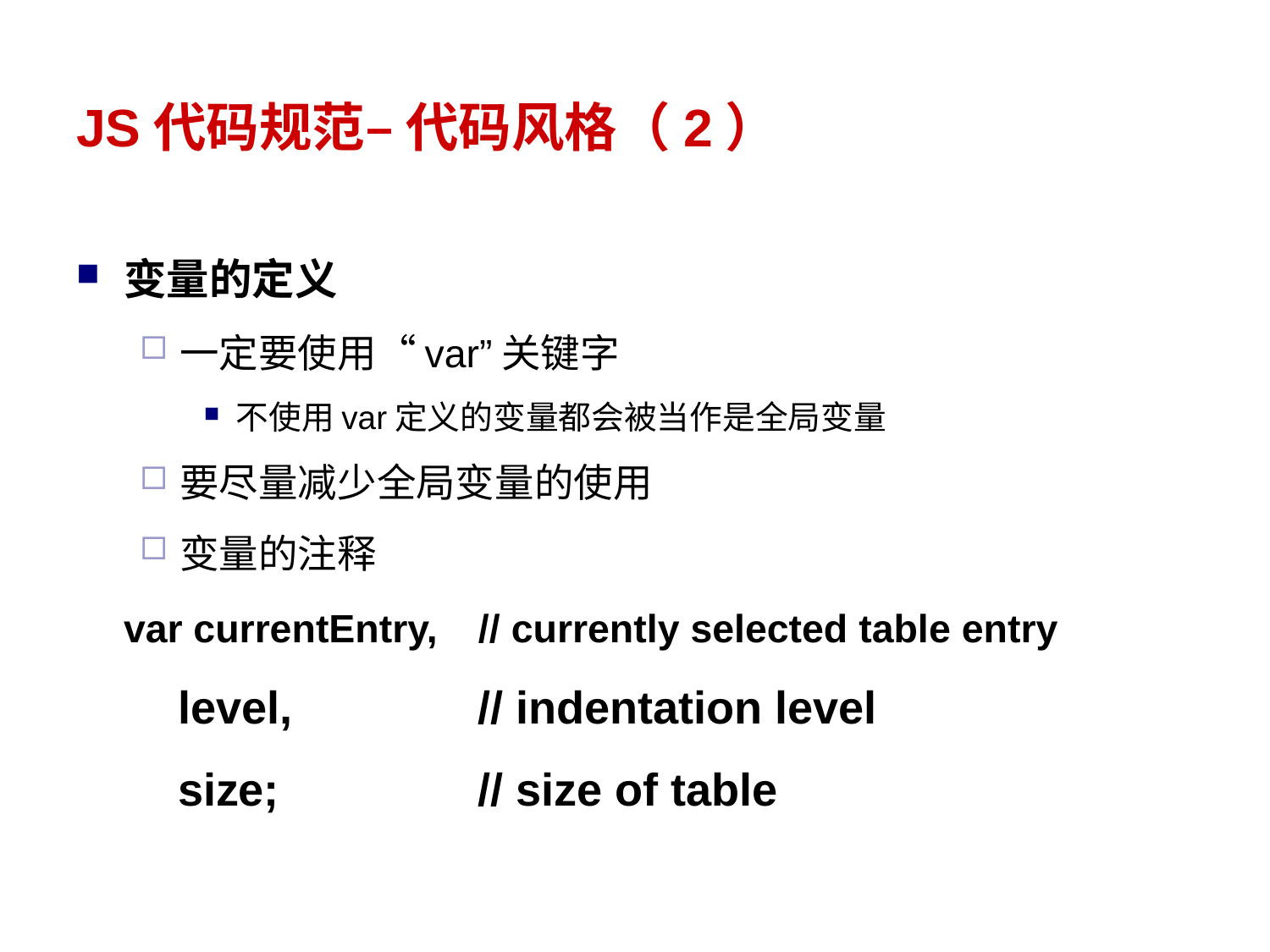

# JS代码规范– 代码风格（2）
变量的定义
一定要使用“var”关键字
不使用var定义的变量都会被当作是全局变量
要尽量减少全局变量的使用
变量的注释
    var currentEntry,	// currently selected table entry
        level,       	// indentation level
        size;        	// size of table